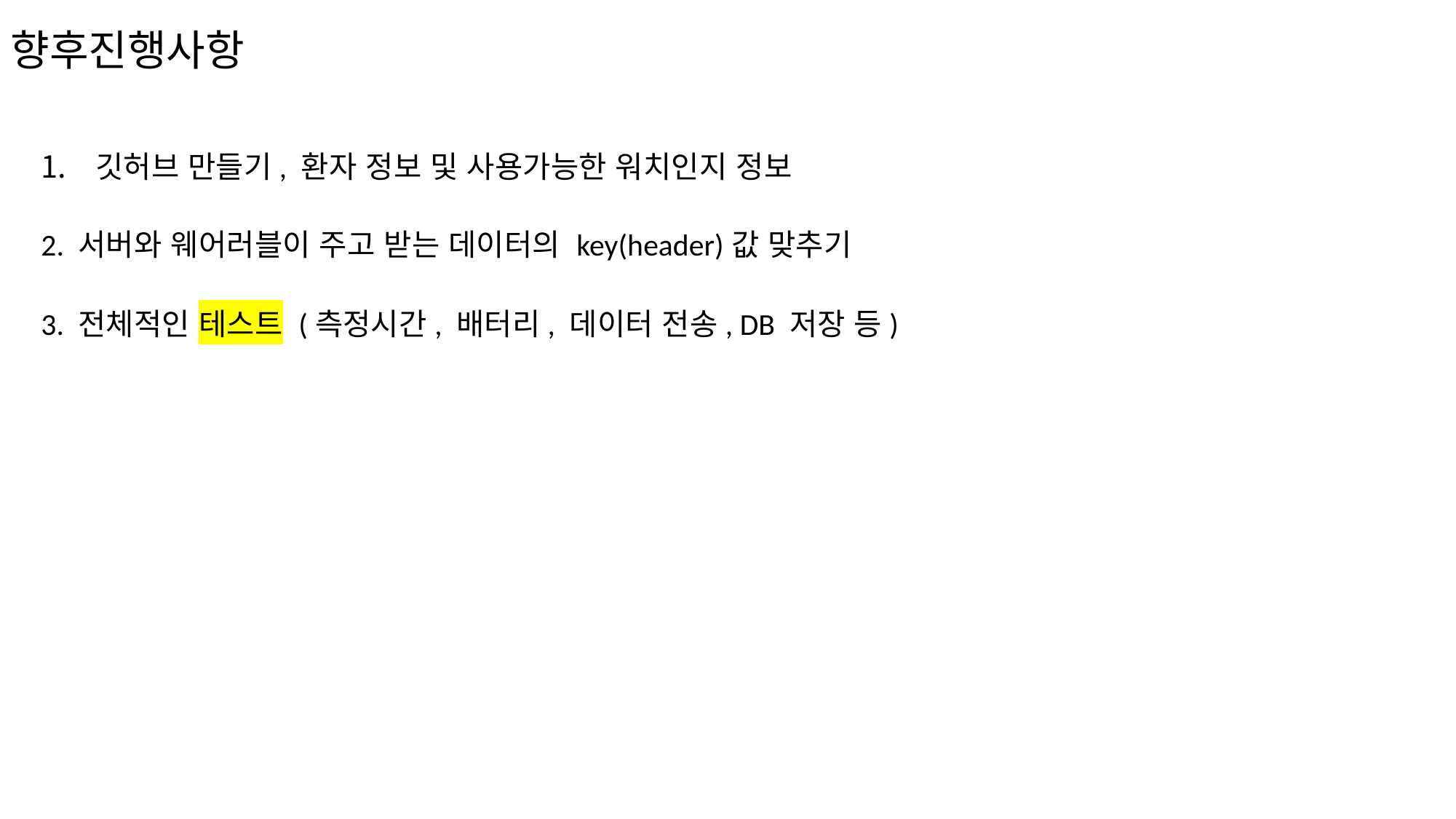

향후진행사항
깃허브 만들기, 환자 정보 및 사용가능한 워치인지 정보
2. 서버와 웨어러블이 주고 받는 데이터의 key(header)값 맞추기
3. 전체적인 테스트 (측정시간, 배터리, 데이터 전송, DB 저장 등)